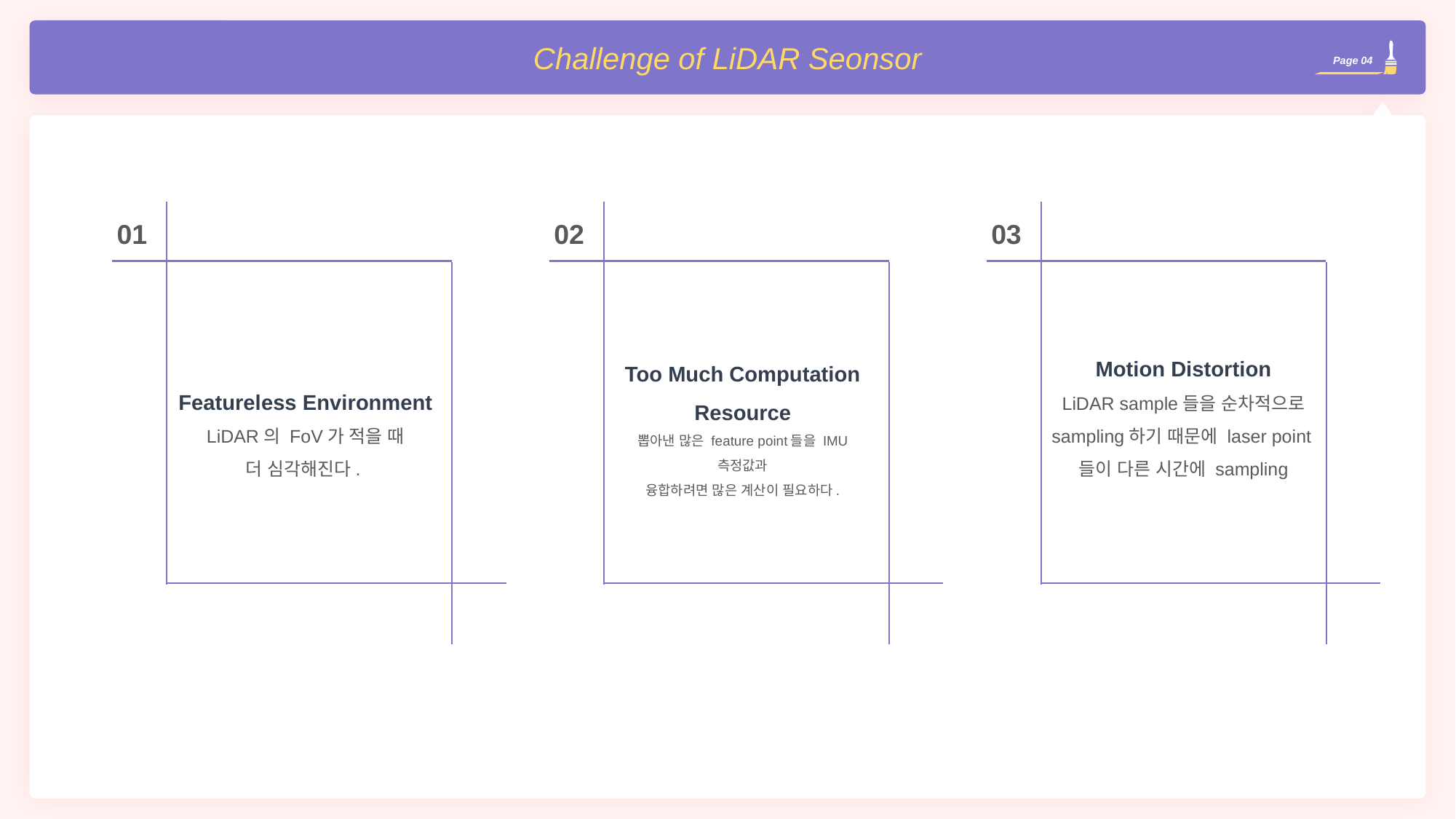

Challenge of LiDAR Seonsor

Page 04

01
02
03
Motion Distortion
LiDAR sample들을 순차적으로 sampling하기 때문에 laser point들이 다른 시간에 sampling
Too Much Computation Resource
뽑아낸 많은 feature point들을 IMU 측정값과
융합하려면 많은 계산이 필요하다.
Featureless Environment
LiDAR의 FoV가 적을 때
더 심각해진다.